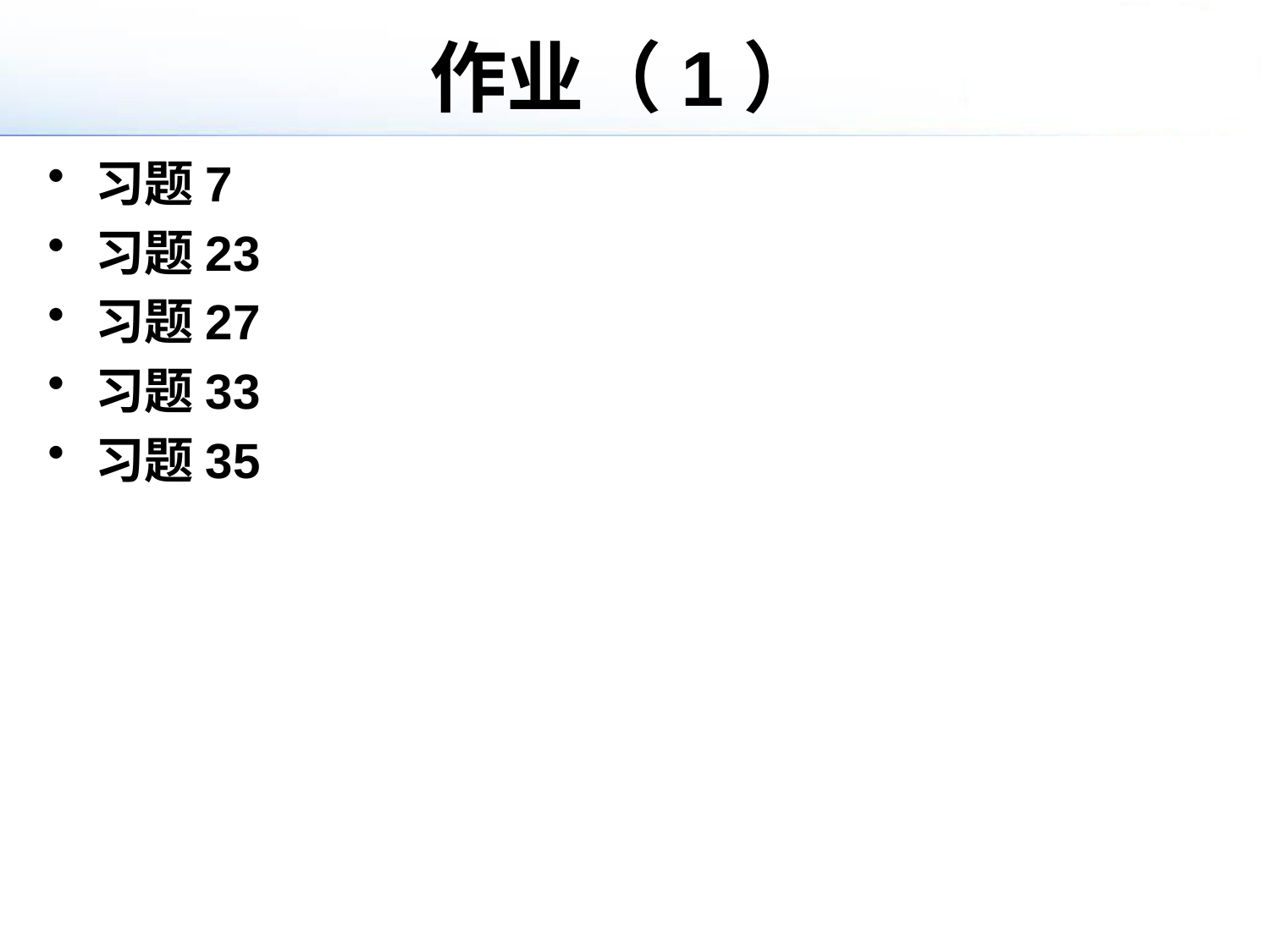

# 作业（1）
习题7
习题23
习题27
习题33
习题35